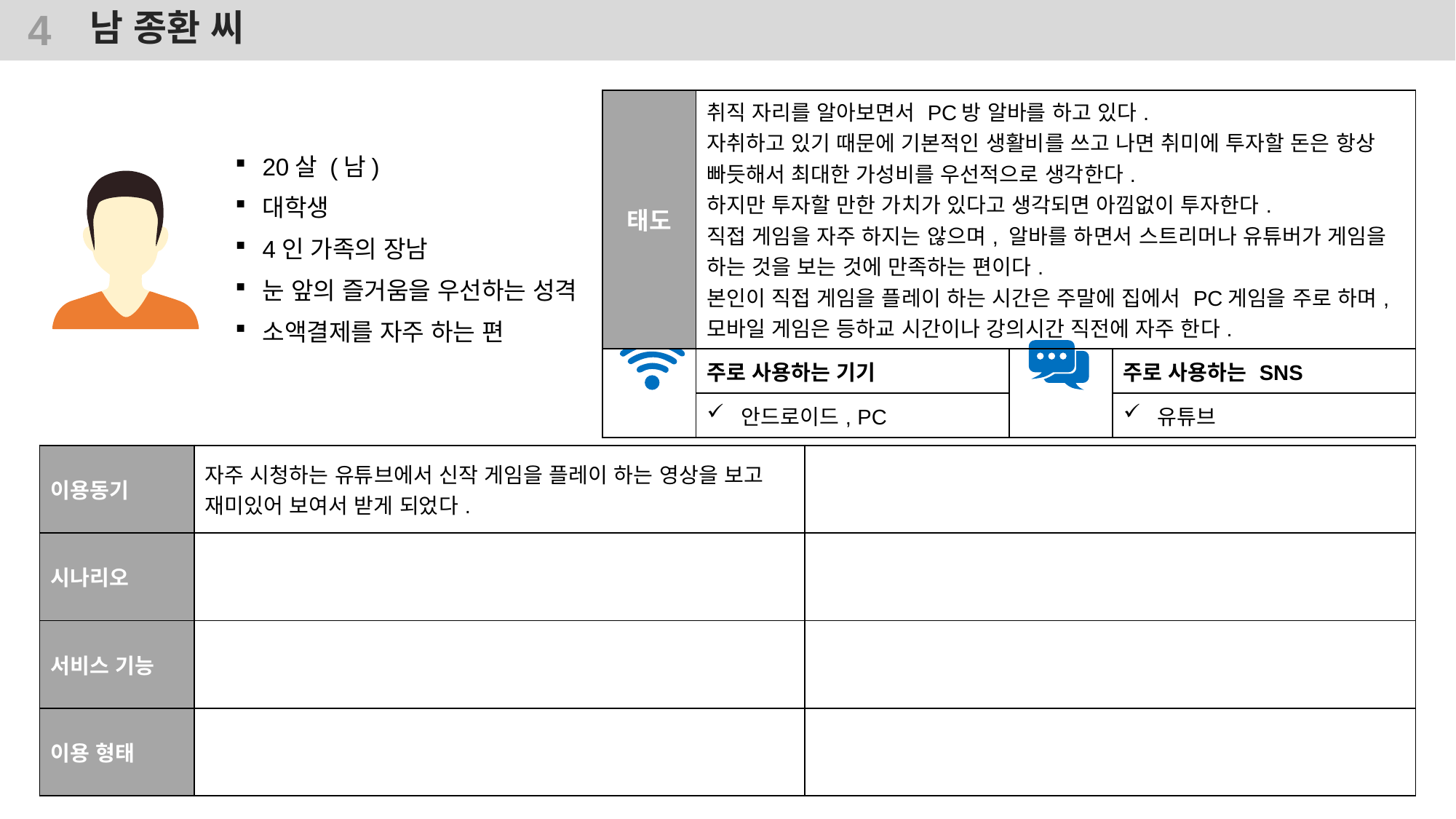

# 남 종환 씨
4
| 태도 | 취직 자리를 알아보면서 PC방 알바를 하고 있다. 자취하고 있기 때문에 기본적인 생활비를 쓰고 나면 취미에 투자할 돈은 항상 빠듯해서 최대한 가성비를 우선적으로 생각한다. 하지만 투자할 만한 가치가 있다고 생각되면 아낌없이 투자한다. 직접 게임을 자주 하지는 않으며, 알바를 하면서 스트리머나 유튜버가 게임을 하는 것을 보는 것에 만족하는 편이다. 본인이 직접 게임을 플레이 하는 시간은 주말에 집에서 PC게임을 주로 하며, 모바일 게임은 등하교 시간이나 강의시간 직전에 자주 한다. |  |  |
| --- | --- | --- | --- |
|  | 주로 사용하는 기기 |  | 주로 사용하는 SNS |
|  | 안드로이드, PC |  | 유튜브 |
20살 (남)
대학생
4인 가족의 장남
눈 앞의 즐거움을 우선하는 성격
소액결제를 자주 하는 편

| 이용동기 | 자주 시청하는 유튜브에서 신작 게임을 플레이 하는 영상을 보고 재미있어 보여서 받게 되었다. |  |
| --- | --- | --- |
| 시나리오 |  |  |
| 서비스 기능 |  |  |
| 이용 형태 |  |  |